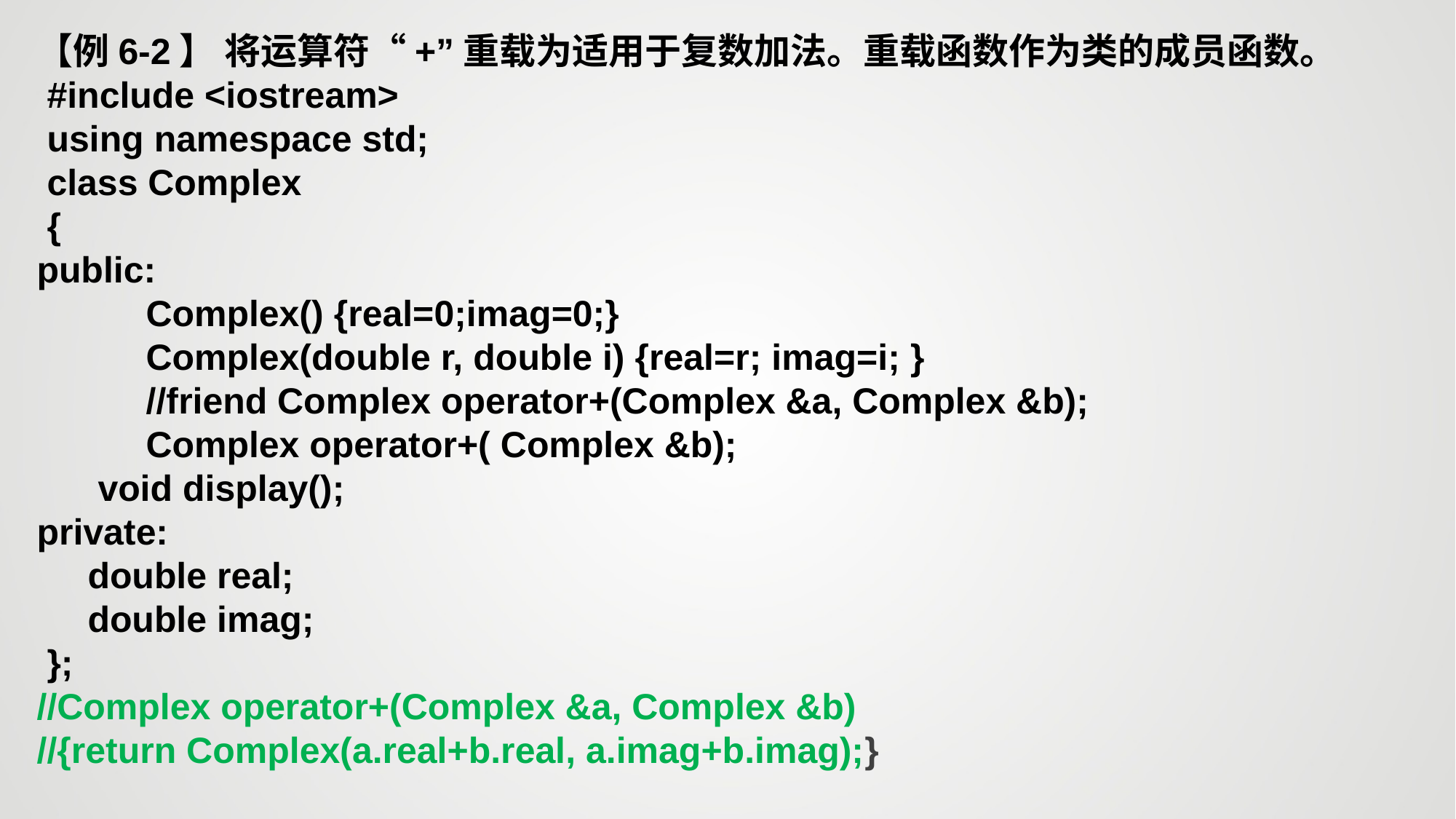

【例6-2】 将运算符“+”重载为适用于复数加法。重载函数作为类的成员函数。
 #include <iostream>
 using namespace std;
 class Complex
 {
public:
	Complex() {real=0;imag=0;}
	Complex(double r, double i) {real=r; imag=i; }
	//friend Complex operator+(Complex &a, Complex &b);
	Complex operator+( Complex &b);
      void display();
private:
     double real;
     double imag;
 };
//Complex operator+(Complex &a, Complex &b)
//{return Complex(a.real+b.real, a.imag+b.imag);}